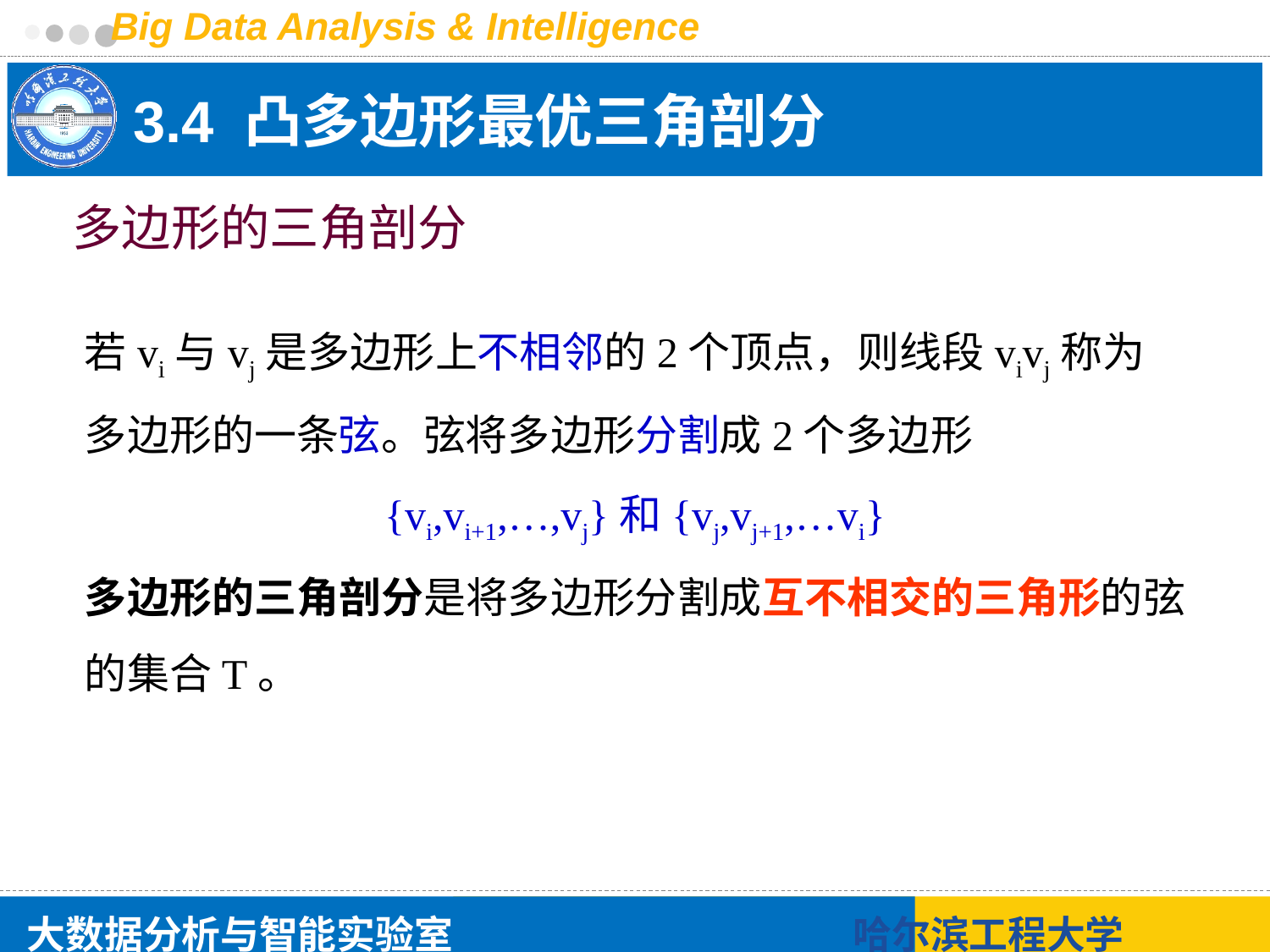

# 3.4 凸多边形最优三角剖分
多边形的三角剖分
若vi与vj是多边形上不相邻的2个顶点，则线段vivj称为多边形的一条弦。弦将多边形分割成2个多边形
{vi,vi+1,…,vj}和{vj,vj+1,…vi}
多边形的三角剖分是将多边形分割成互不相交的三角形的弦的集合T。